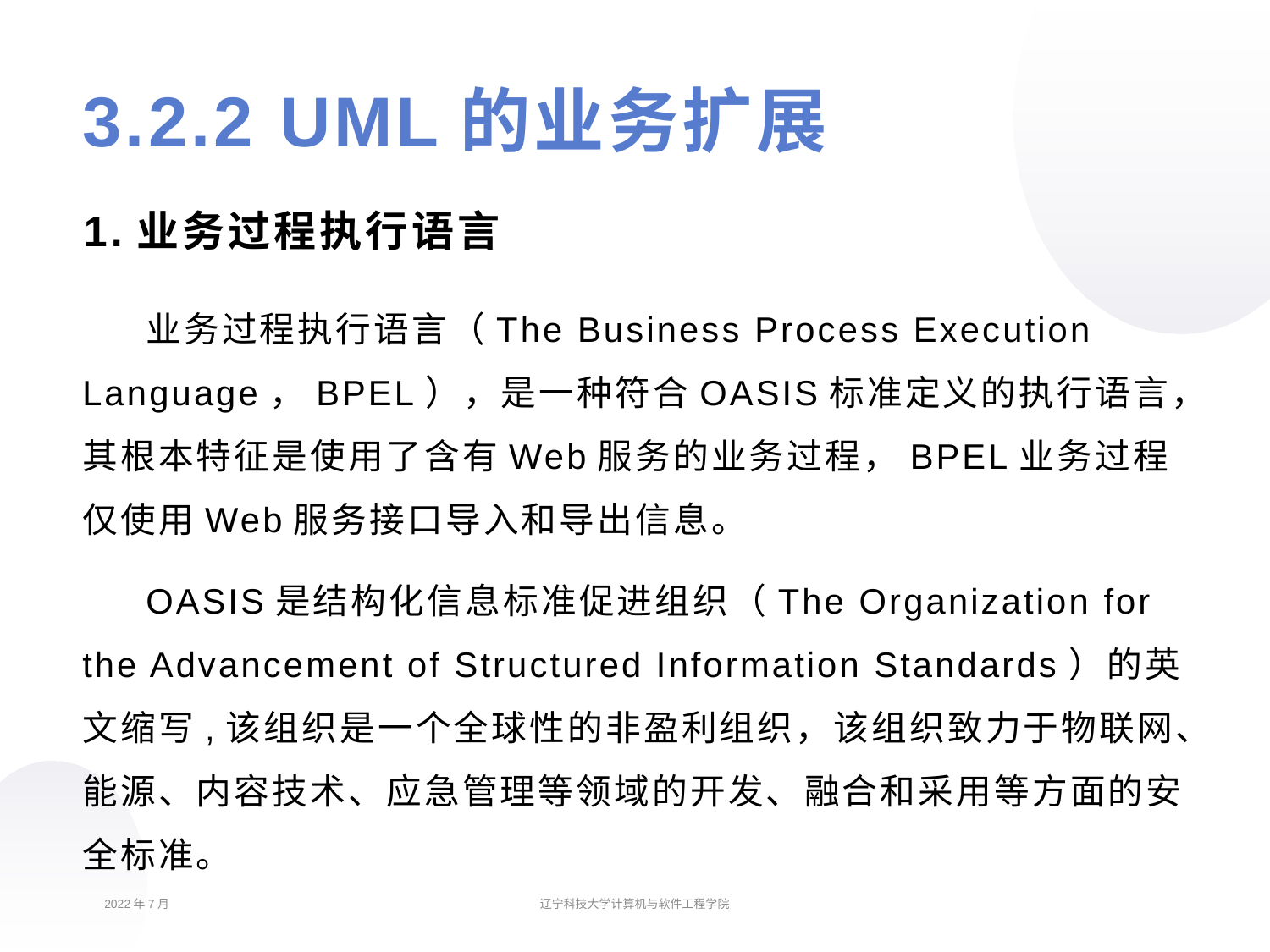

# 3.2.2 UML的业务扩展
1.业务过程执行语言

业务过程执行语言（The Business Process Execution Language，BPEL），是一种符合OASIS标准定义的执行语言，其根本特征是使用了含有Web服务的业务过程，BPEL业务过程仅使用Web服务接口导入和导出信息。
OASIS是结构化信息标准促进组织（The Organization for the Advancement of Structured Information Standards）的英文缩写,该组织是一个全球性的非盈利组织，该组织致力于物联网、能源、内容技术、应急管理等领域的开发、融合和采用等方面的安全标准。

2022年7月
辽宁科技大学计算机与软件工程学院
42